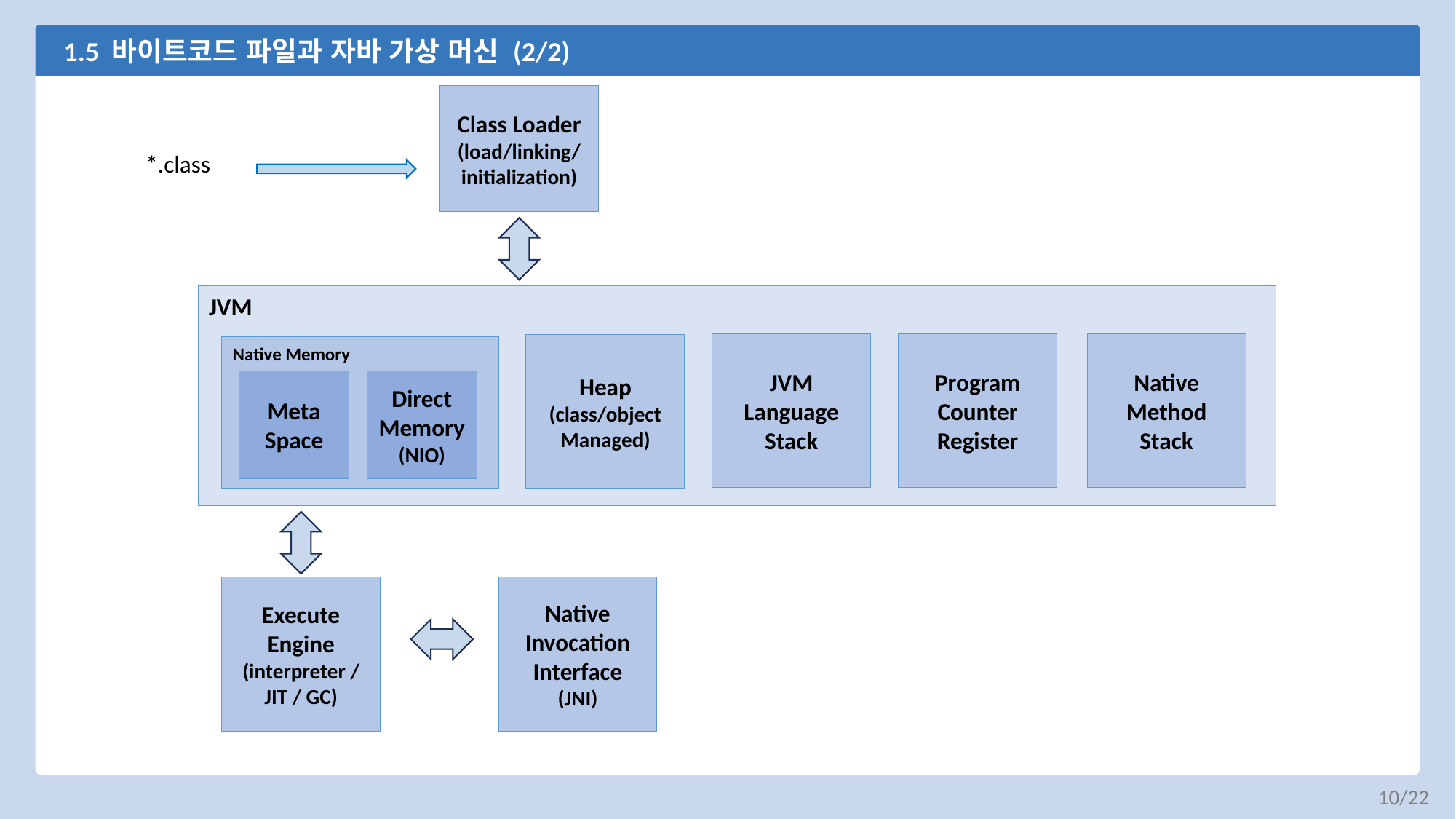

# 1.5 바이트코드 파일과 자바 가상 머신 (2/2)
Class Loader
(load/linking/initialization)
*.class

JVM
JVM Language Stack
Program Counter Register
Native Method Stack
Heap
(class/object
Managed)
Native Memory
Meta Space
Direct Memory
(NIO)

Execute Engine
(interpreter / JIT / GC)
Native Invocation Interface
(JNI)